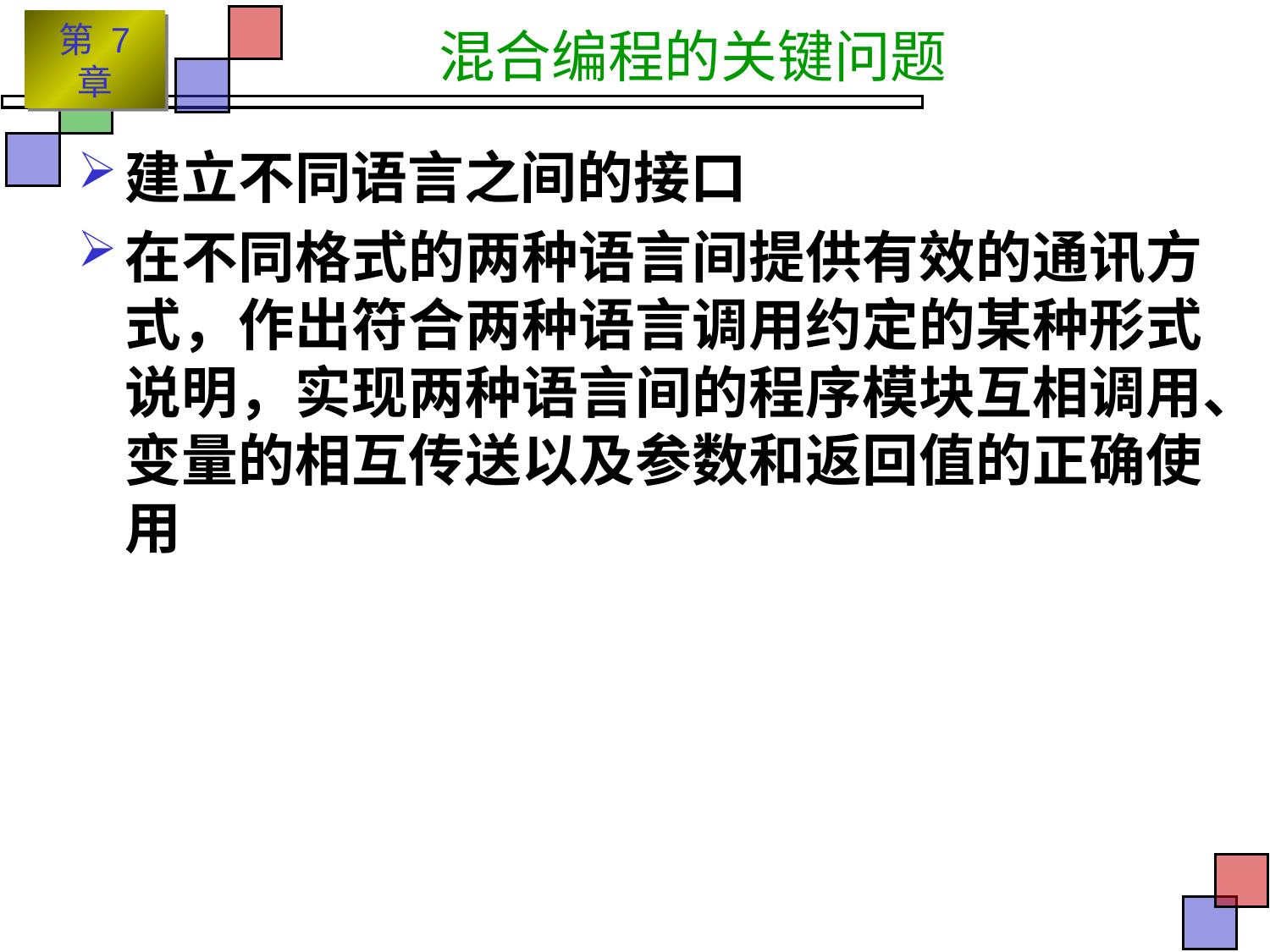

# 混合编程的关键问题
建立不同语言之间的接口
在不同格式的两种语言间提供有效的通讯方式，作出符合两种语言调用约定的某种形式说明，实现两种语言间的程序模块互相调用、变量的相互传送以及参数和返回值的正确使用